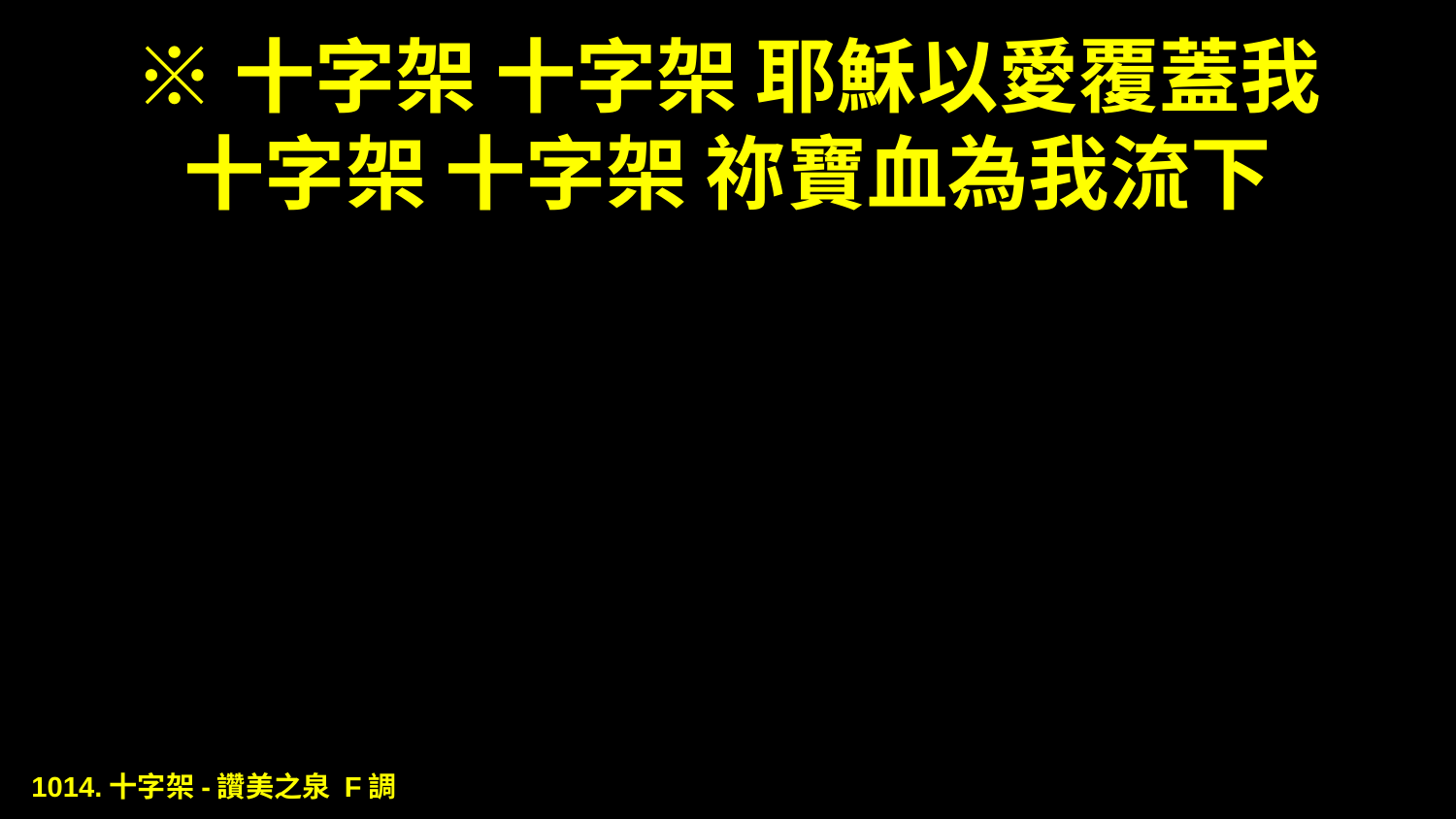

# ※十字架 十字架 耶穌以愛覆蓋我 十字架 十字架 祢寶血為我流下
1014.十字架-讚美之泉 F調